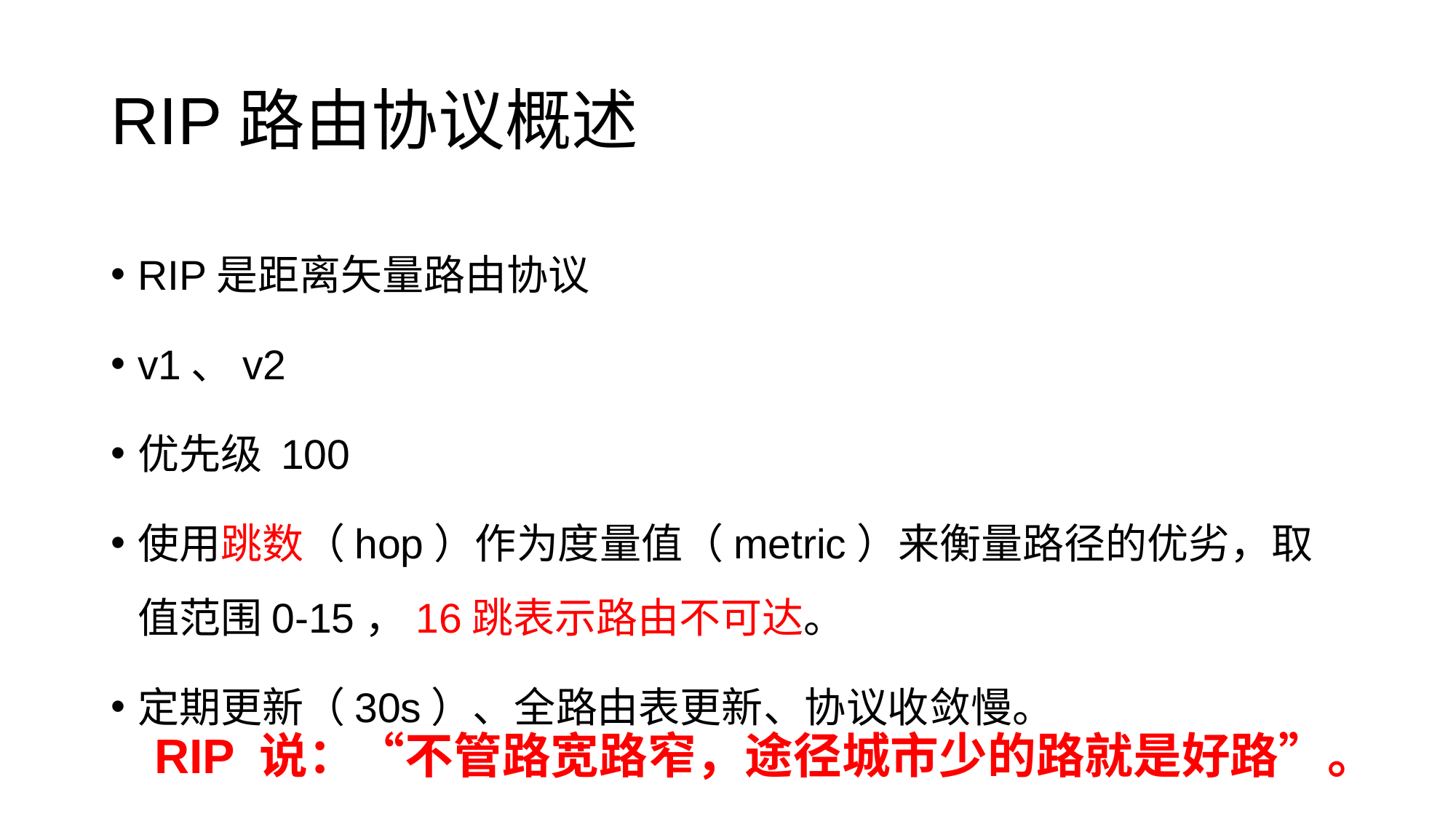

# RIP路由协议概述
RIP是距离矢量路由协议
v1、v2
优先级 100
使用跳数（hop）作为度量值（metric）来衡量路径的优劣，取值范围0-15，16跳表示路由不可达。
定期更新（30s）、全路由表更新、协议收敛慢。
RIP 说：“不管路宽路窄，途径城市少的路就是好路”。